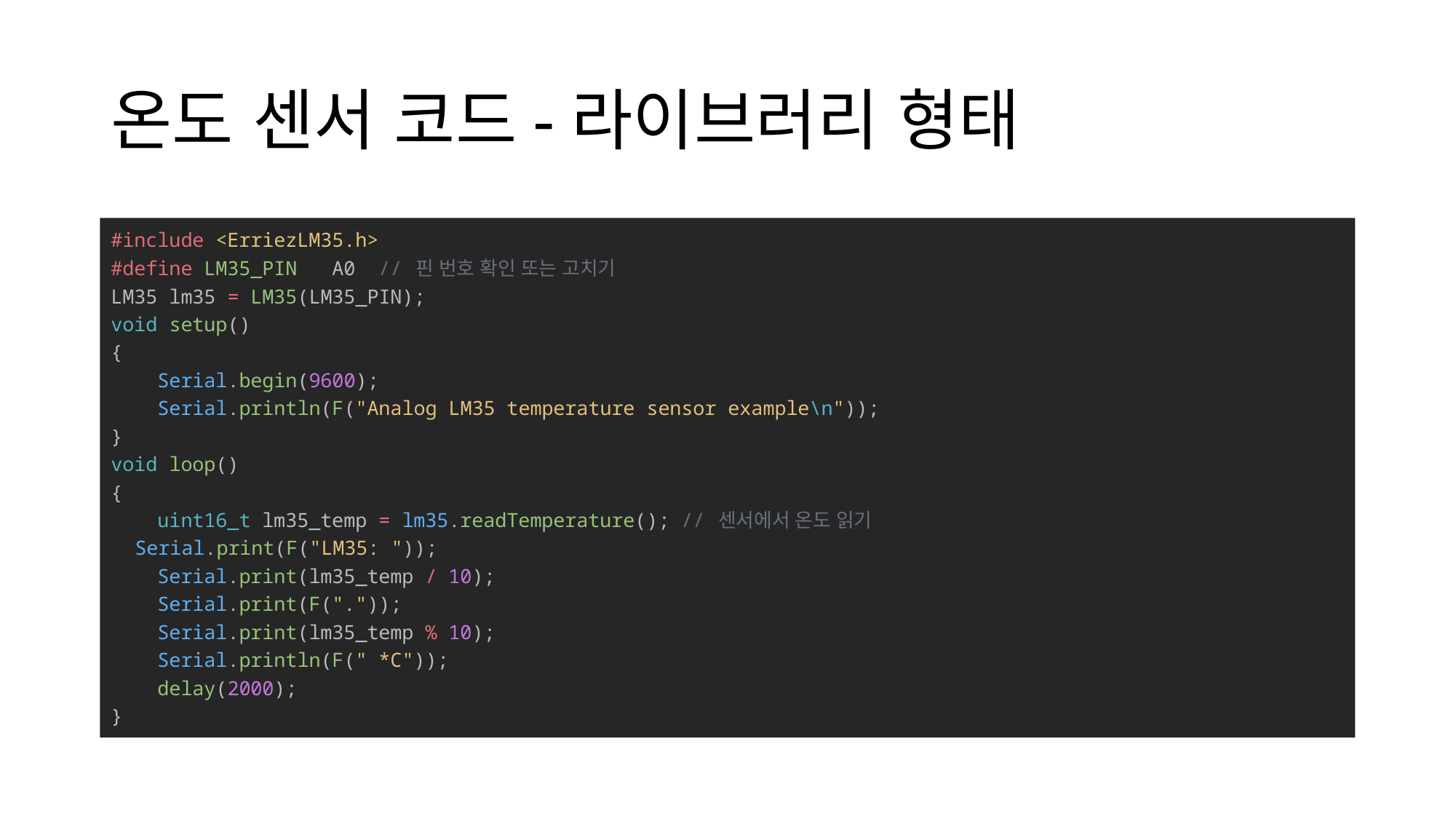

# 온도 센서 코드-라이브러리 형태
#include <ErriezLM35.h>
#define LM35_PIN   A0  // 핀 번호 확인 또는 고치기
LM35 lm35 = LM35(LM35_PIN);
void setup()
{
    Serial.begin(9600);
    Serial.println(F("Analog LM35 temperature sensor example\n"));
}
void loop()
{
    uint16_t lm35_temp = lm35.readTemperature(); // 센서에서 온도 읽기
    Serial.print(F("LM35: "));
    Serial.print(lm35_temp / 10);
    Serial.print(F("."));
    Serial.print(lm35_temp % 10);
    Serial.println(F(" *C"));
    delay(2000);
}